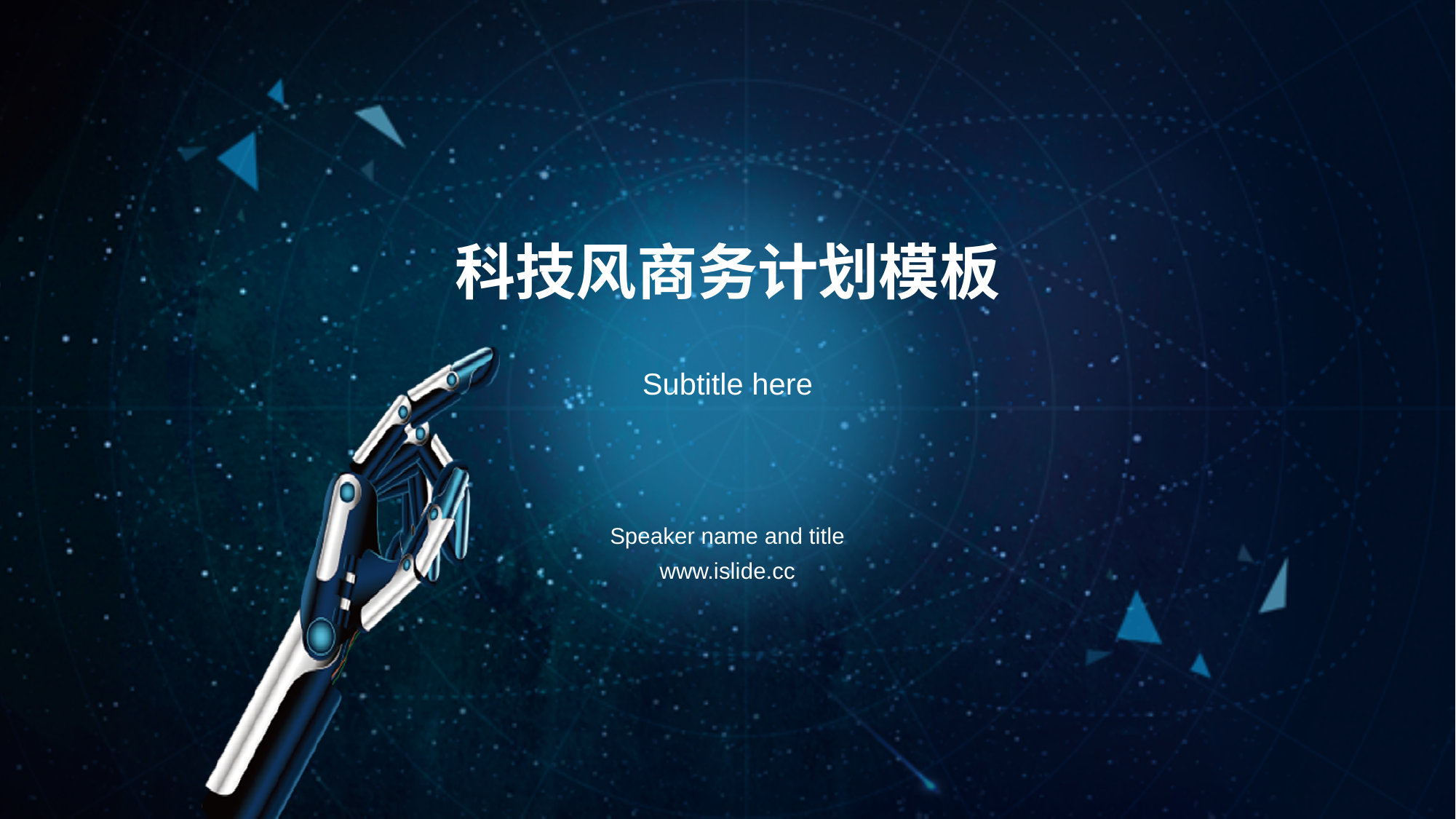

# 科技风商务计划模板
Subtitle here
Speaker name and title
www.islide.cc